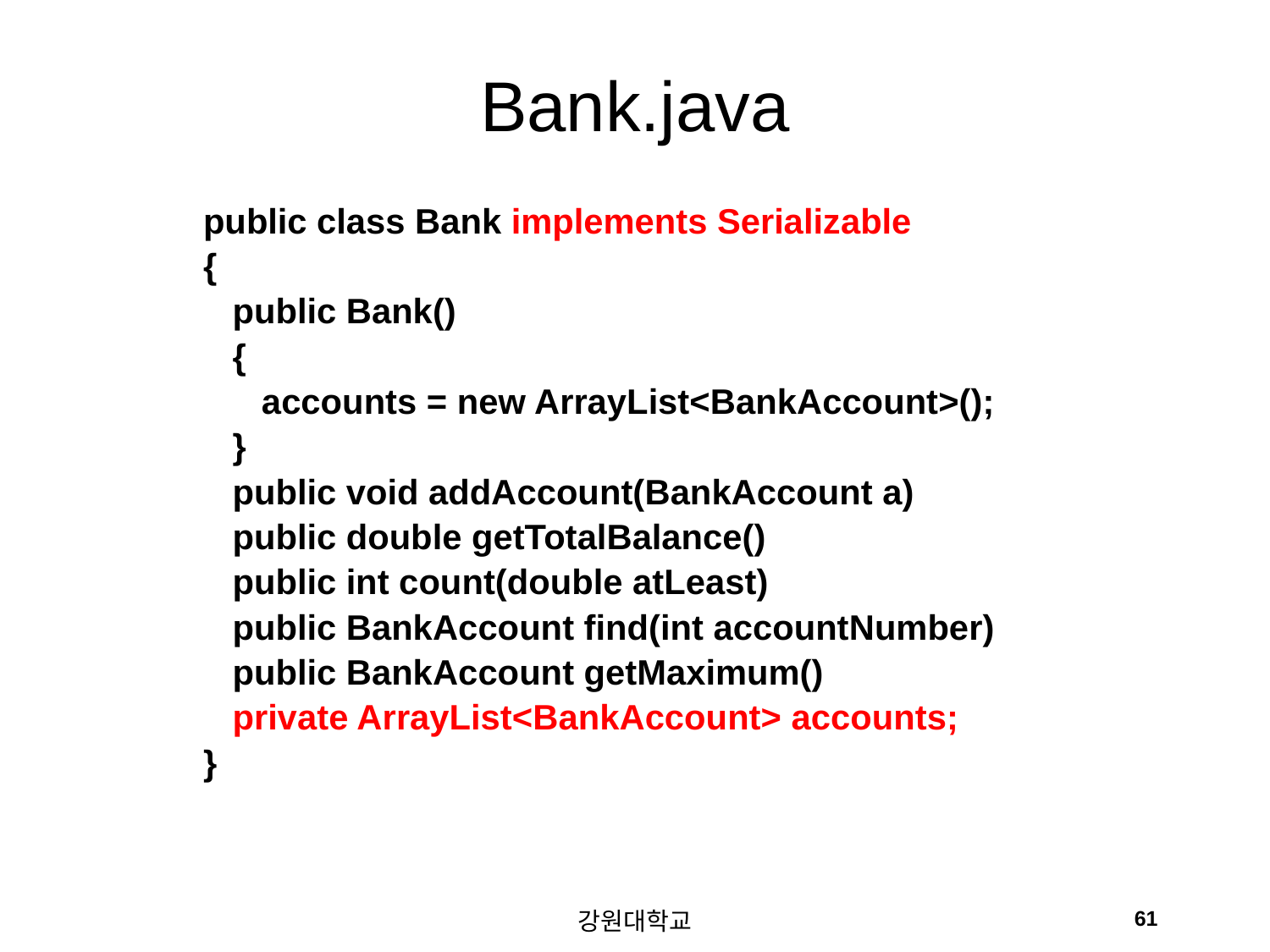

# Bank.java
public class Bank implements Serializable
{
   public Bank()
   {
      accounts = new ArrayList<BankAccount>();
   }
   public void addAccount(BankAccount a)
   public double getTotalBalance()
   public int count(double atLeast)
   public BankAccount find(int accountNumber)
   public BankAccount getMaximum()
   private ArrayList<BankAccount> accounts;
}
강원대학교